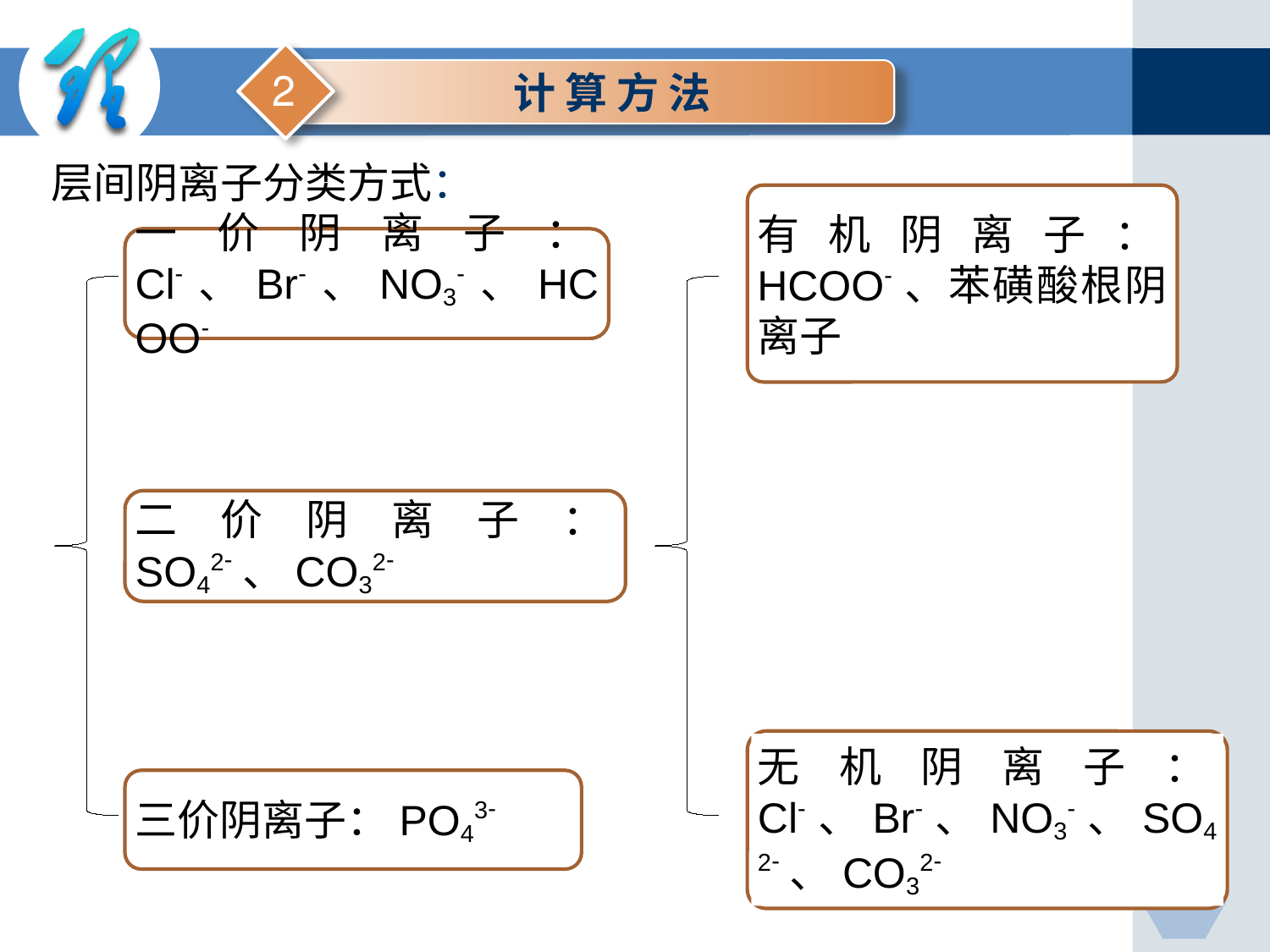

计 算 方 法

2

层间阴离子分类方式：

有机阴离子：HCOO-、苯磺酸根阴离子

一价阴离子：Cl-、Br-、NO3-、HCOO-

二价阴离子：SO42-、CO32-

无机阴离子：Cl-、Br-、NO3-、SO42-、CO32-

三价阴离子：PO43-